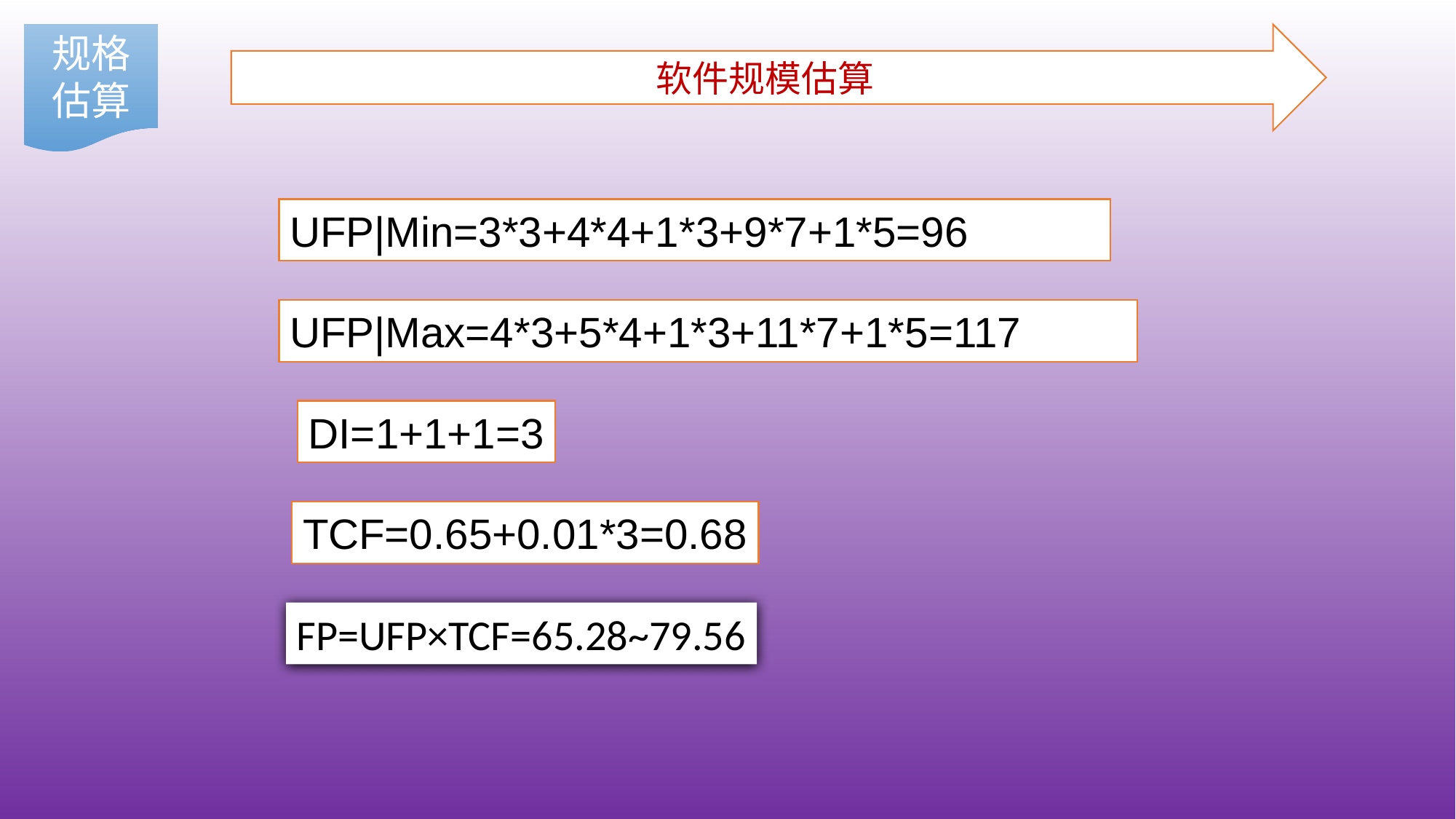

规格估算
软件规模估算
UFP|Min=3*3+4*4+1*3+9*7+1*5=96
UFP|Max=4*3+5*4+1*3+11*7+1*5=117
DI=1+1+1=3
TCF=0.65+0.01*3=0.68
FP=UFP×TCF=65.28~79.56